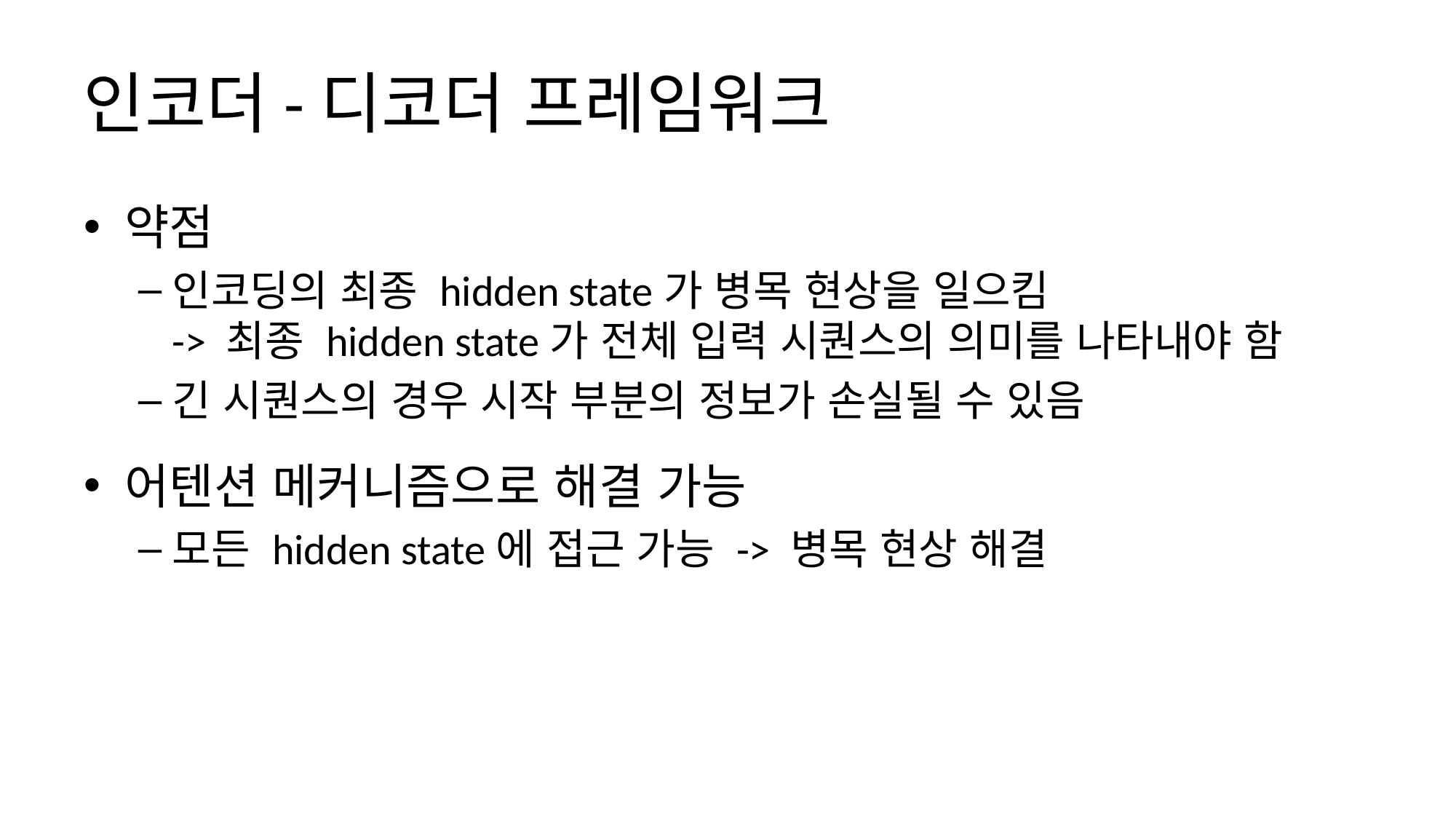

# 인코더-디코더 프레임워크
약점
인코딩의 최종 hidden state가 병목 현상을 일으킴
-> 최종 hidden state가 전체 입력 시퀀스의 의미를 나타내야 함
긴 시퀀스의 경우 시작 부분의 정보가 손실될 수 있음

어텐션 메커니즘으로 해결 가능
모든 hidden state에 접근 가능 -> 병목 현상 해결